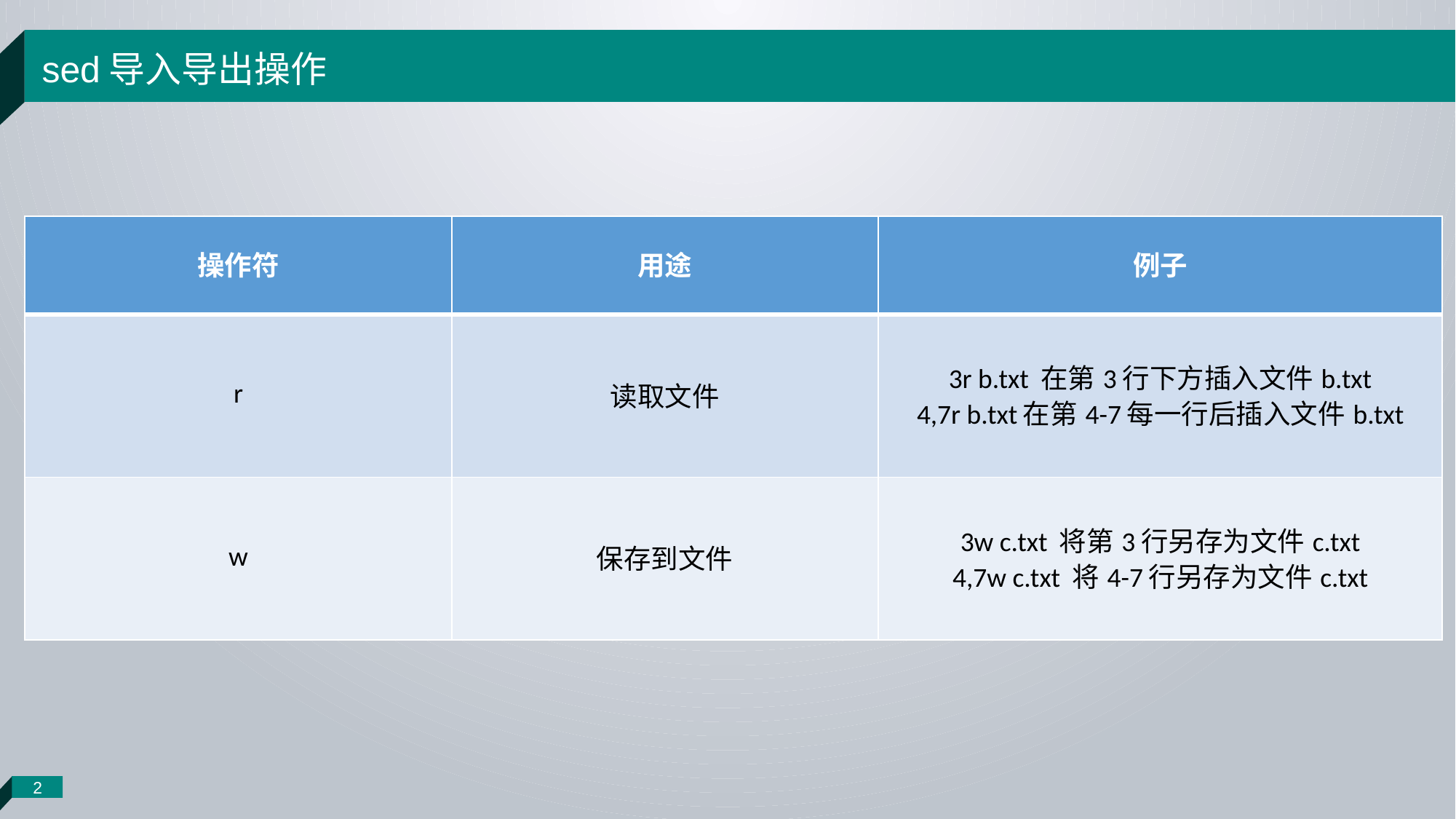

2

sed导入导出操作
| 操作符 | 用途 | 例子 |
| --- | --- | --- |
| r | 读取文件 | 3r b.txt 在第3行下方插入文件b.txt 4,7r b.txt在第4-7每一行后插入文件b.txt |
| w | 保存到文件 | 3w c.txt 将第3行另存为文件c.txt 4,7w c.txt 将4-7行另存为文件c.txt |